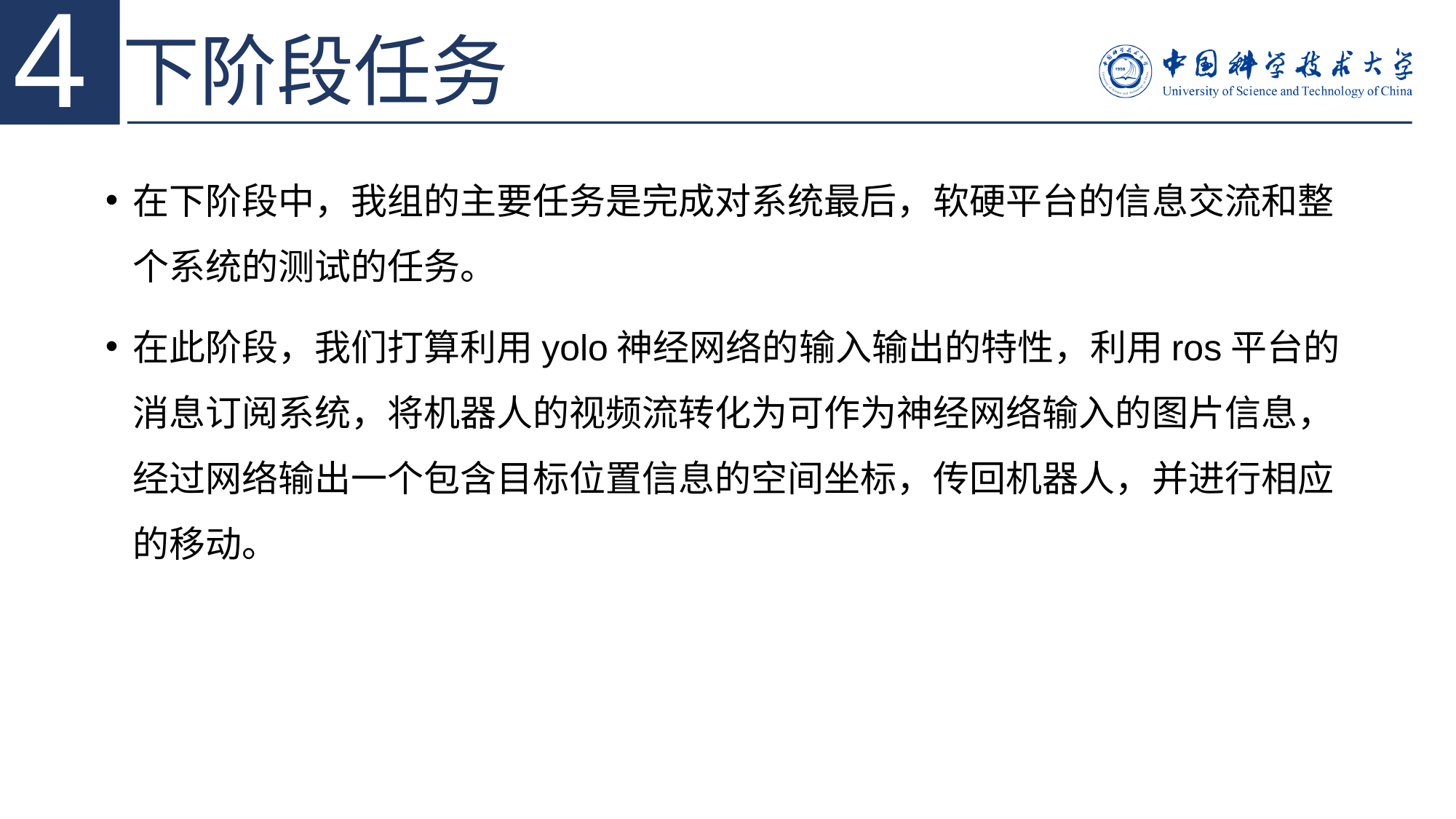

4
下阶段任务
在下阶段中，我组的主要任务是完成对系统最后，软硬平台的信息交流和整个系统的测试的任务。
在此阶段，我们打算利用yolo神经网络的输入输出的特性，利用ros平台的消息订阅系统，将机器人的视频流转化为可作为神经网络输入的图片信息，经过网络输出一个包含目标位置信息的空间坐标，传回机器人，并进行相应的移动。